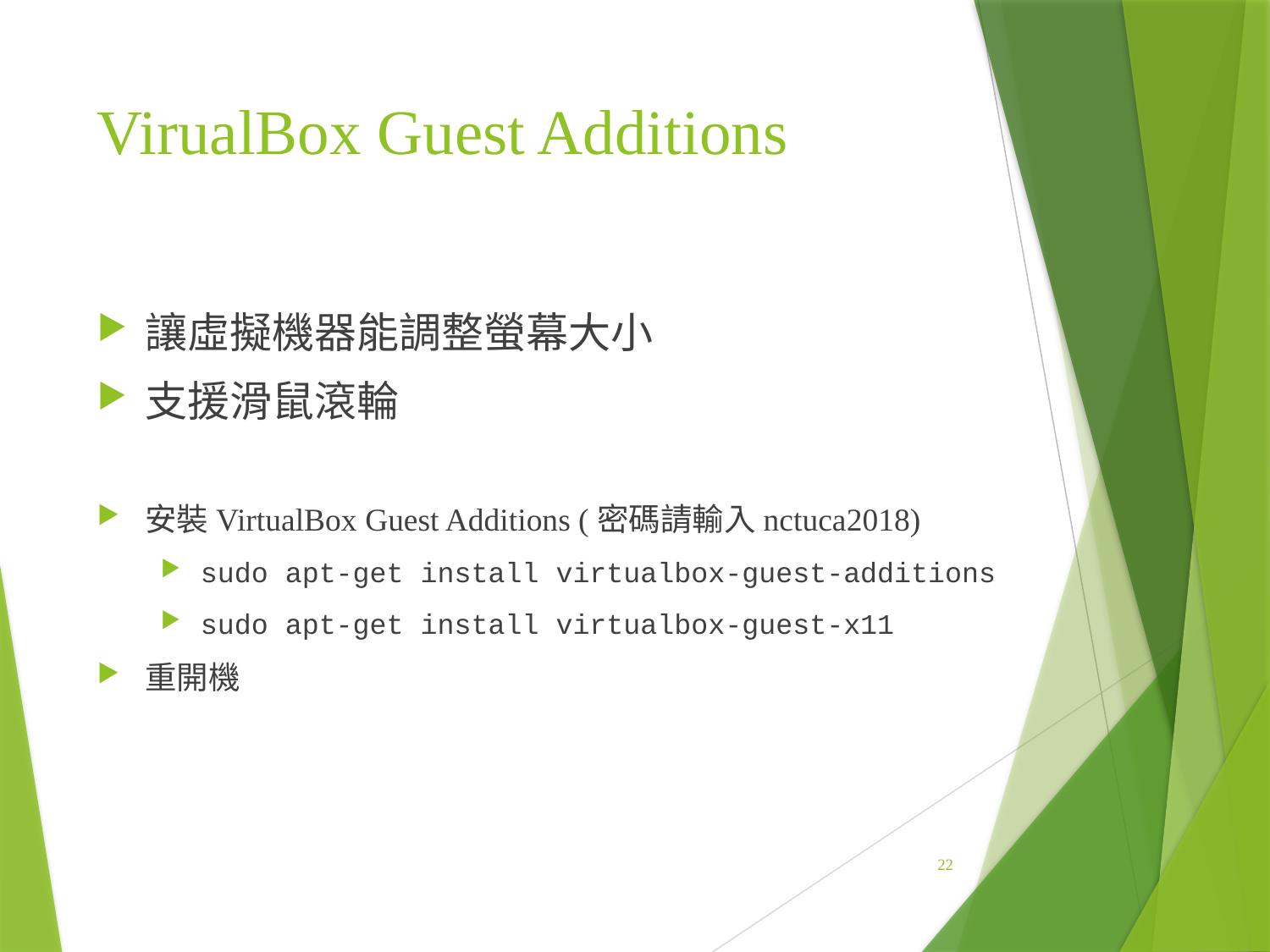

# VirualBox Guest Additions
讓虛擬機器能調整螢幕大小
支援滑鼠滾輪

安裝VirtualBox Guest Additions (密碼請輸入nctuca2018)
sudo apt-get install virtualbox-guest-additions
sudo apt-get install virtualbox-guest-x11
重開機
22